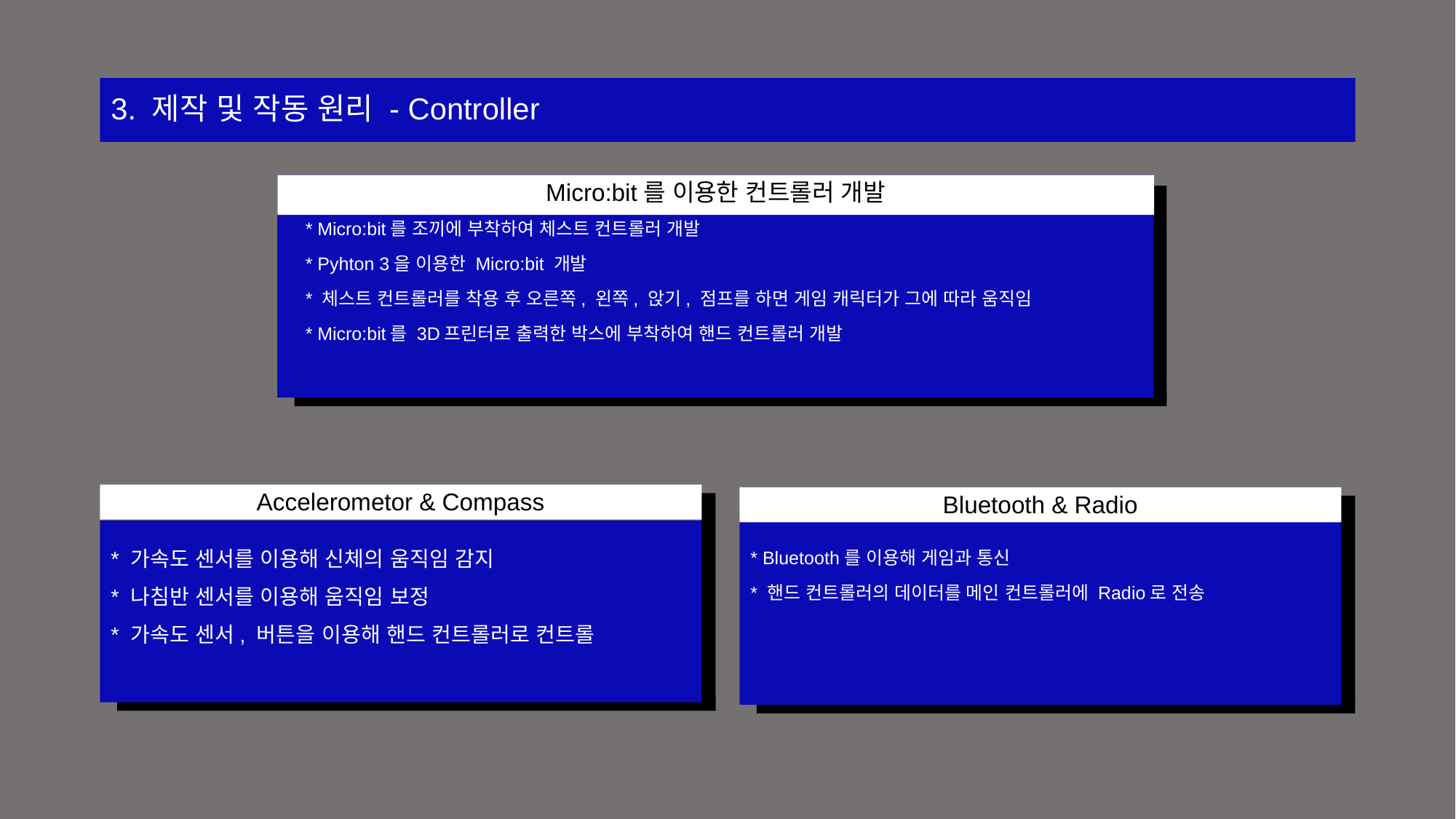

# 3. 제작 및 작동 원리 - Controller
Micro:bit를 이용한 컨트롤러 개발
* Micro:bit를 조끼에 부착하여 체스트 컨트롤러 개발
* Pyhton 3을 이용한 Micro:bit 개발
* 체스트 컨트롤러를 착용 후 오른쪽, 왼쪽, 앉기, 점프를 하면 게임 캐릭터가 그에 따라 움직임
* Micro:bit를 3D프린터로 출력한 박스에 부착하여 핸드 컨트롤러 개발

Accelerometor & Compass
Bluetooth & Radio
* 가속도 센서를 이용해 신체의 움직임 감지
* 나침반 센서를 이용해 움직임 보정
* 가속도 센서, 버튼을 이용해 핸드 컨트롤러로 컨트롤

* Bluetooth를 이용해 게임과 통신
* 핸드 컨트롤러의 데이터를 메인 컨트롤러에 Radio로 전송